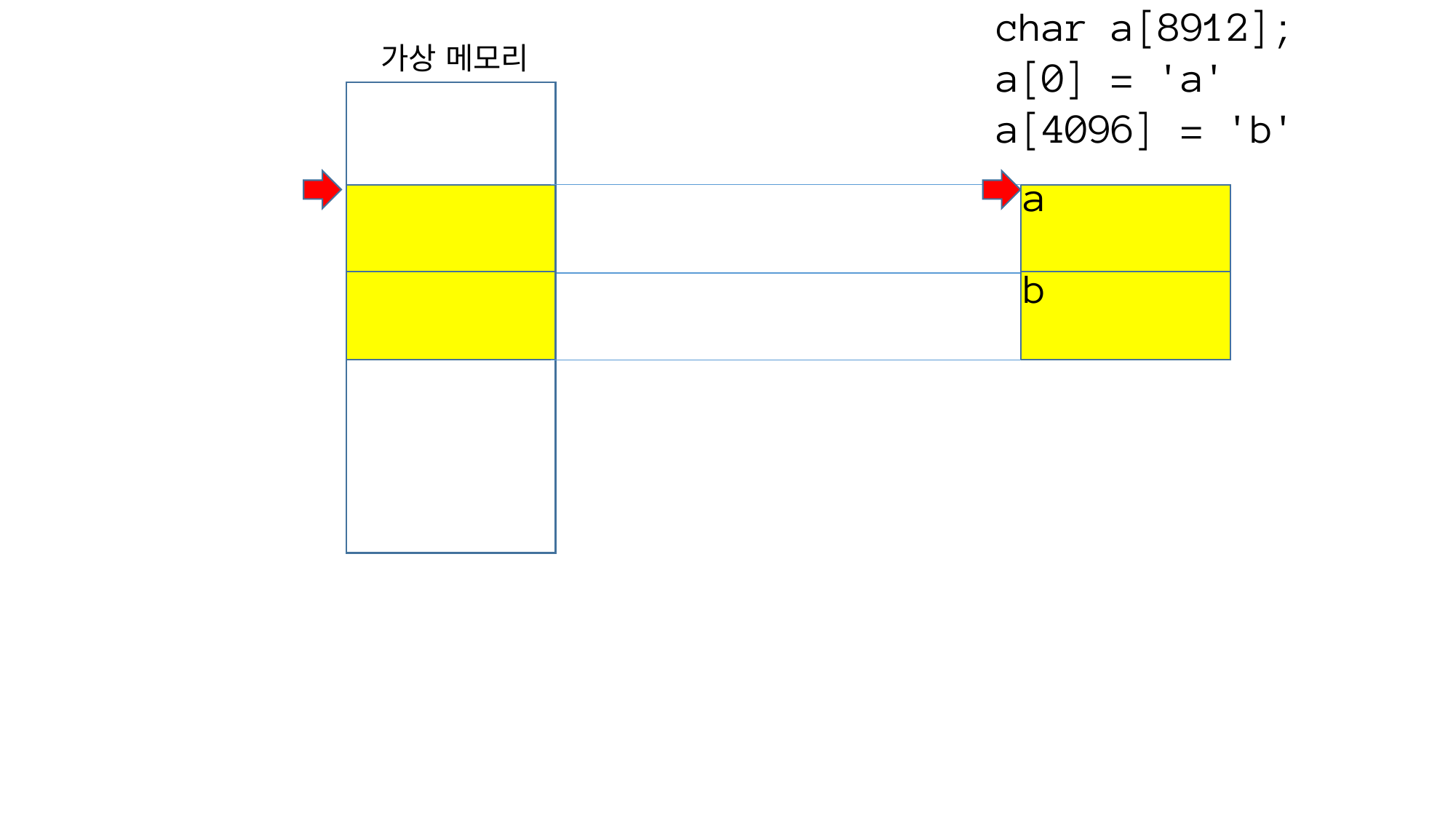

char a[8912];
a[0] = 'a'
a[4096] = 'b'
가상 메모리

a

b